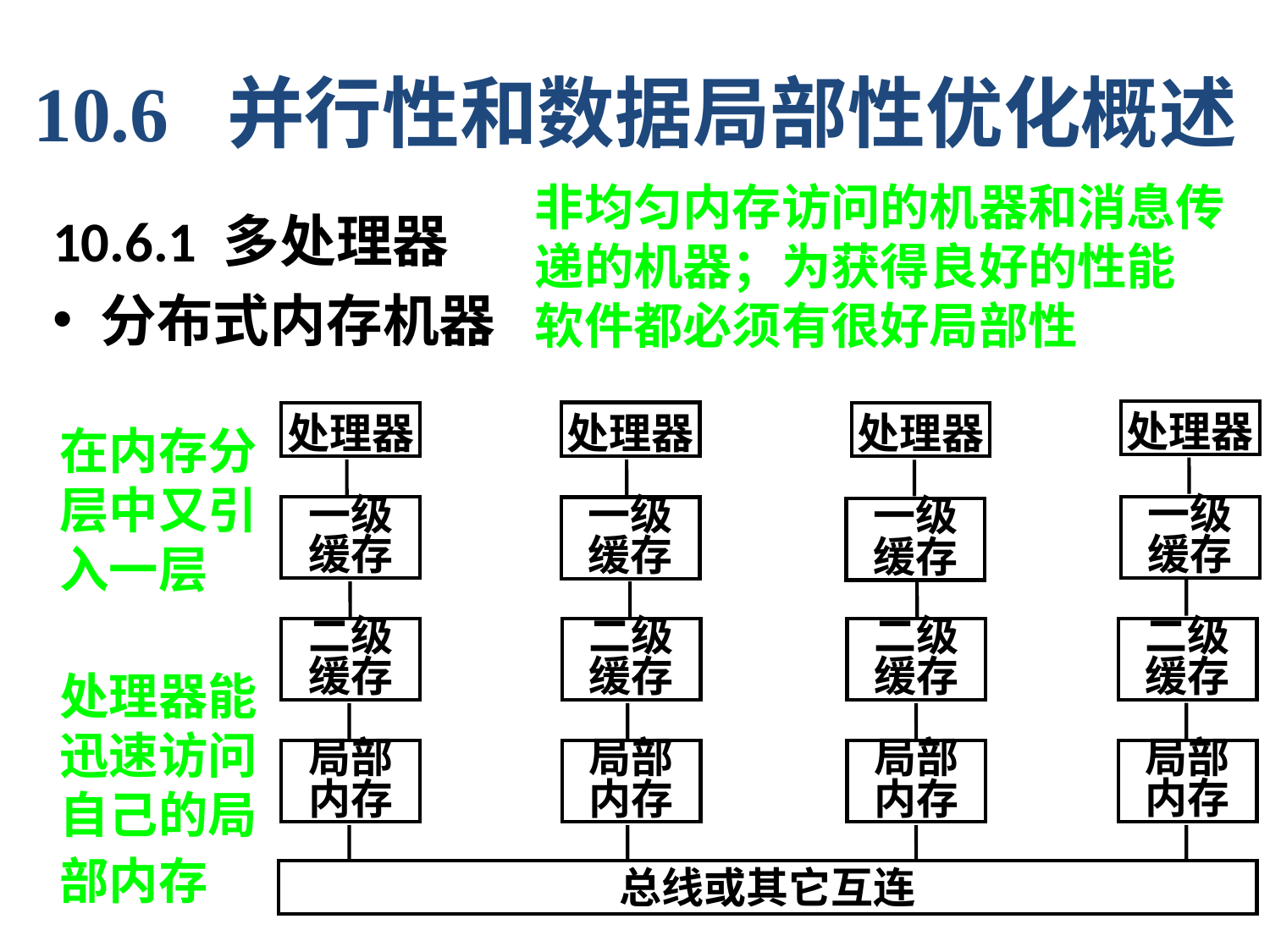

10.6  并行性和数据局部性优化概述
非均匀内存访问的机器和消息传
递的机器；为获得良好的性能
软件都必须有很好局部性
10.6.1 多处理器
分布式内存机器
处理器
处理器
处理器
处理器

一级
缓存
一级
缓存
一级
缓存
一级
缓存

二级
缓存
二级
缓存
二级
缓存
二级
缓存

局部
内存
局部
内存
局部
内存
局部
内存

总线或其它互连
在内存分
层中又引
入一层

处理器能
迅速访问
自己的局
部内存